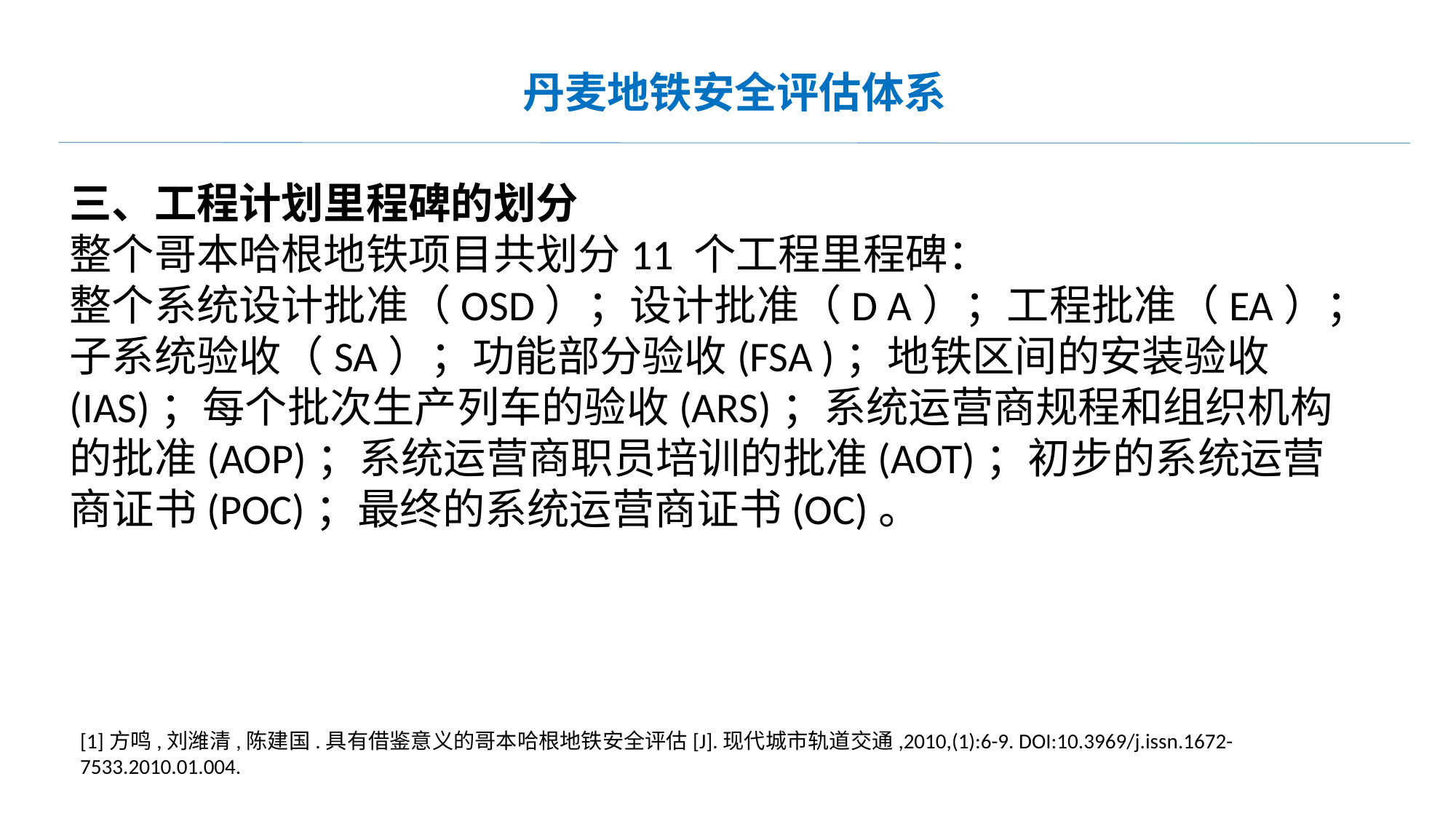

丹麦地铁安全评估体系
三、工程计划里程碑的划分
整个哥本哈根地铁项目共划分11 个工程里程碑：
整个系统设计批准（OSD）；设计批准（D A）；工程批准（EA）；子系统验收（SA）；功能部分验收(FSA )；地铁区间的安装验收(IAS)；每个批次生产列车的验收(ARS)；系统运营商规程和组织机构的批准(AOP)；系统运营商职员培训的批准(AOT)；初步的系统运营商证书(POC)；最终的系统运营商证书(OC)。
[1]方鸣,刘潍清,陈建国.具有借鉴意义的哥本哈根地铁安全评估[J].现代城市轨道交通,2010,(1):6-9. DOI:10.3969/j.issn.1672-7533.2010.01.004.
3